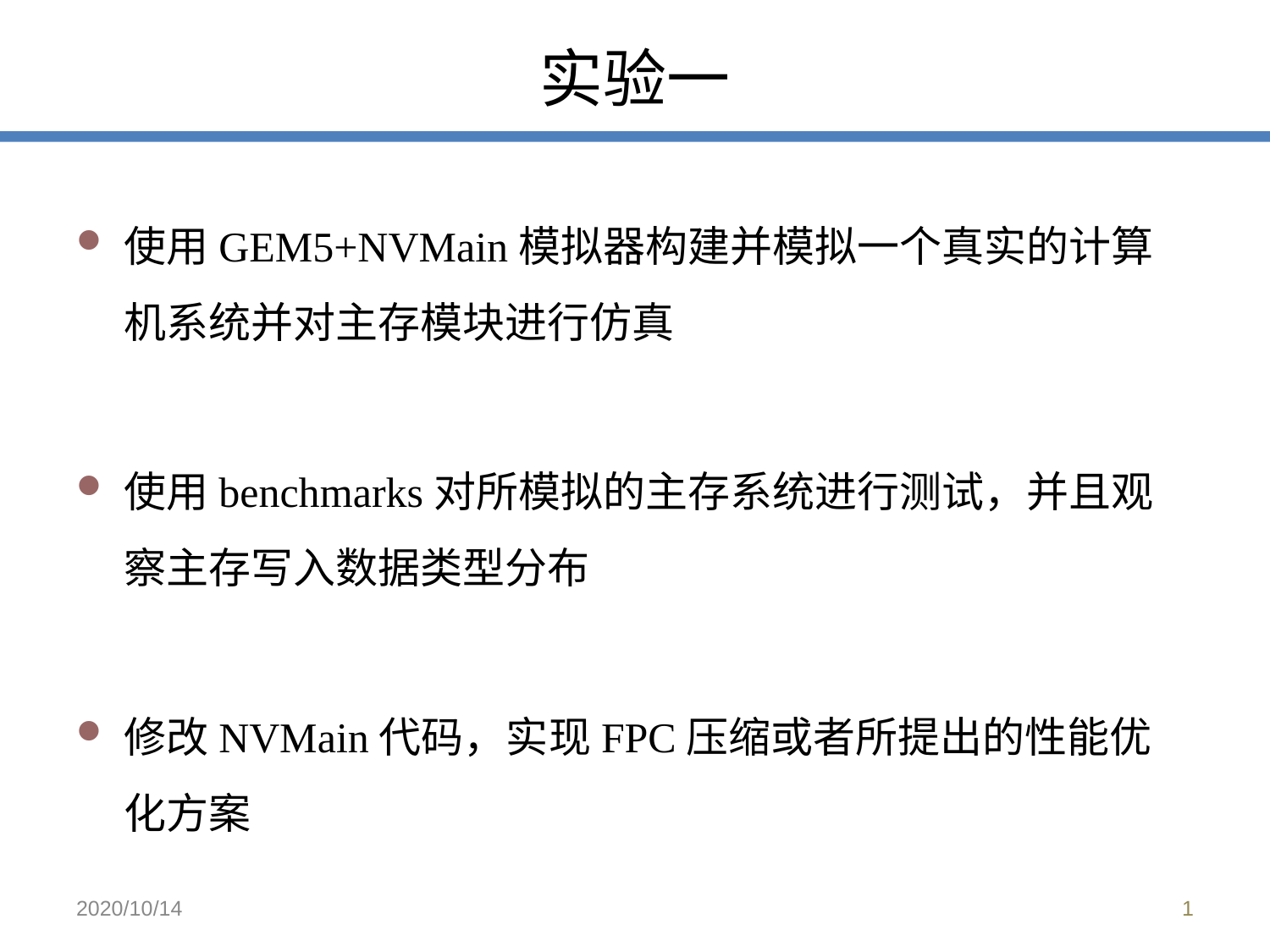

# 实验一

使用GEM5+NVMain模拟器构建并模拟一个真实的计算机系统并对主存模块进行仿真

使用benchmarks对所模拟的主存系统进行测试，并且观察主存写入数据类型分布

修改NVMain代码，实现FPC压缩或者所提出的性能优化方案

2020/10/14
1